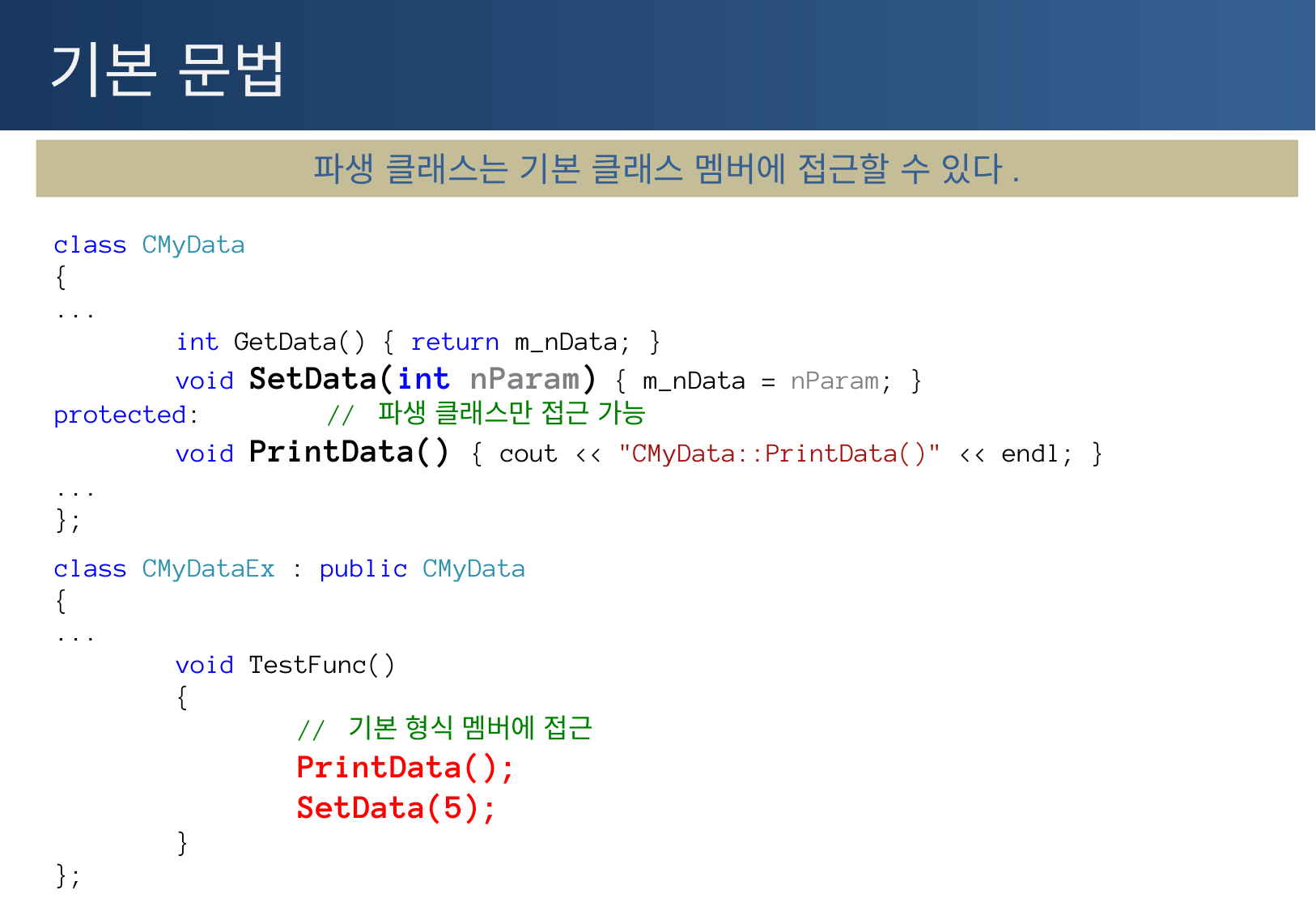

# 기본 문법
파생 클래스는 기본 클래스 멤버에 접근할 수 있다.
class CMyData
{
...
	int GetData() { return m_nData; }
	void SetData(int nParam) { m_nData = nParam; }
protected:	  // 파생 클래스만 접근 가능
	void PrintData() { cout << "CMyData::PrintData()" << endl; }
...
};

class CMyDataEx : public CMyData
{
...
	void TestFunc()
	{
		// 기본 형식 멤버에 접근
		PrintData();
		SetData(5);
	}
};